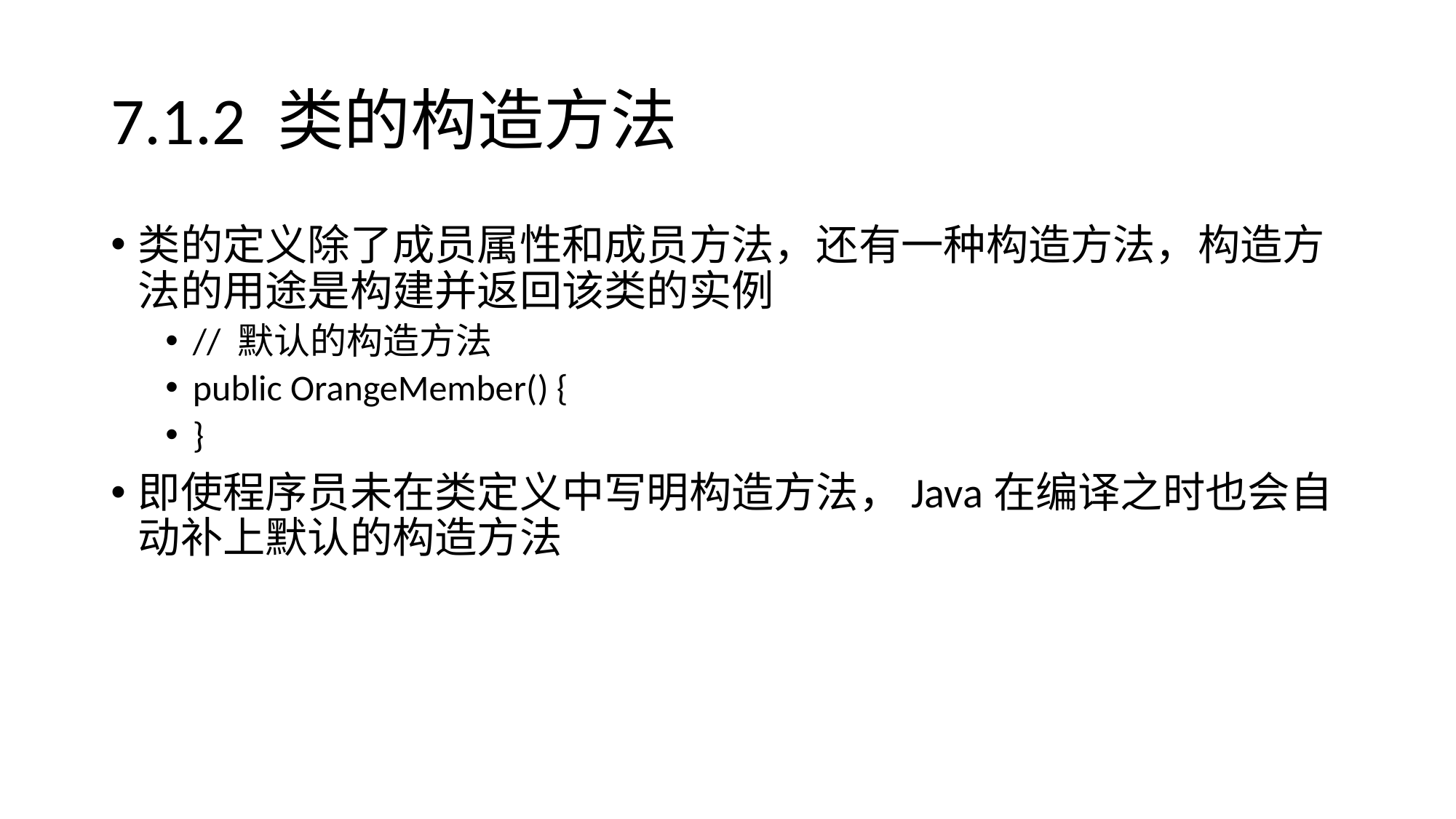

# 7.1.2 类的构造方法
类的定义除了成员属性和成员方法，还有一种构造方法，构造方法的用途是构建并返回该类的实例
// 默认的构造方法
public OrangeMember() {
}
即使程序员未在类定义中写明构造方法，Java在编译之时也会自动补上默认的构造方法